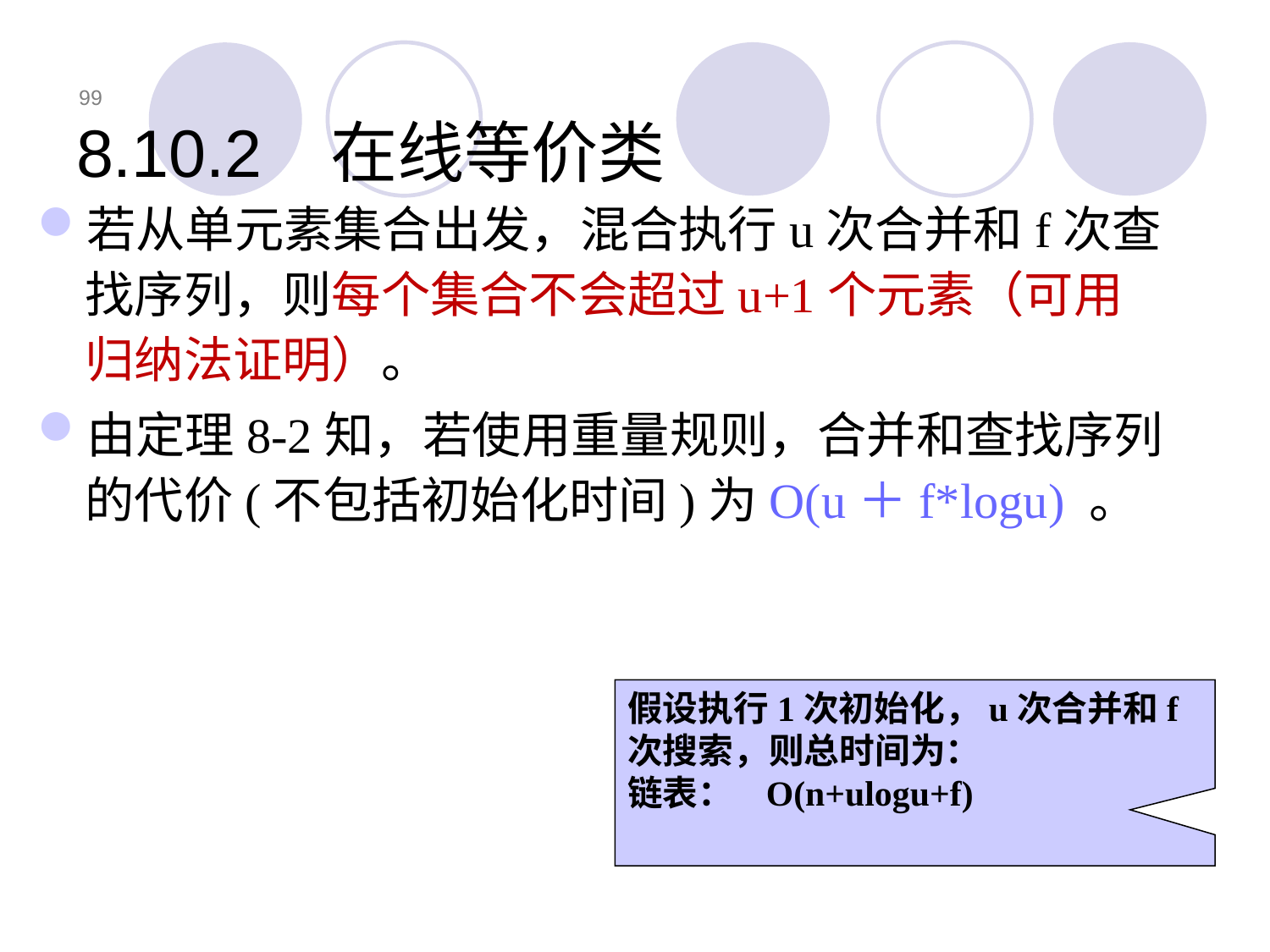

8.10.2	在线等价类
99

若从单元素集合出发，混合执行u次合并和f次查找序列，则每个集合不会超过u+1个元素（可用归纳法证明）。
由定理8-2知，若使用重量规则，合并和查找序列的代价(不包括初始化时间)为O(u＋f*logu) 。
假设执行1次初始化，u次合并和f次搜索，则总时间为：
链表：   O(n+ulogu+f)